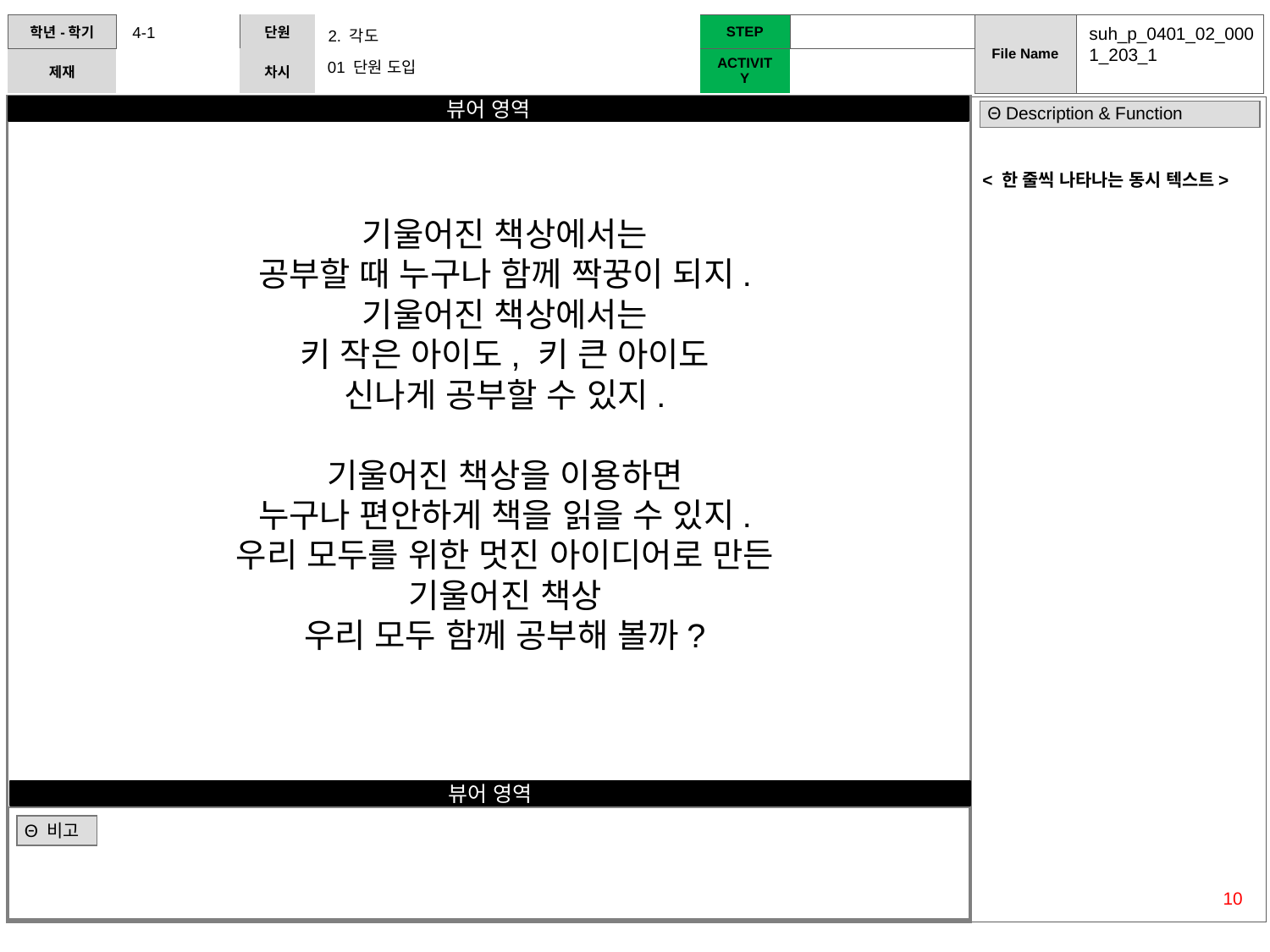

4-1
suh_p_0401_02_0001_203_1
2. 각도
01 단원 도입

| Θ Description & Function |
| --- |

< 한 줄씩 나타나는 동시 텍스트>

기울어진 책상에서는
공부할 때 누구나 함께 짝꿍이 되지.
기울어진 책상에서는
키 작은 아이도, 키 큰 아이도
신나게 공부할 수 있지.

기울어진 책상을 이용하면
누구나 편안하게 책을 읽을 수 있지.
우리 모두를 위한 멋진 아이디어로 만든
기울어진 책상
우리 모두 함께 공부해 볼까?